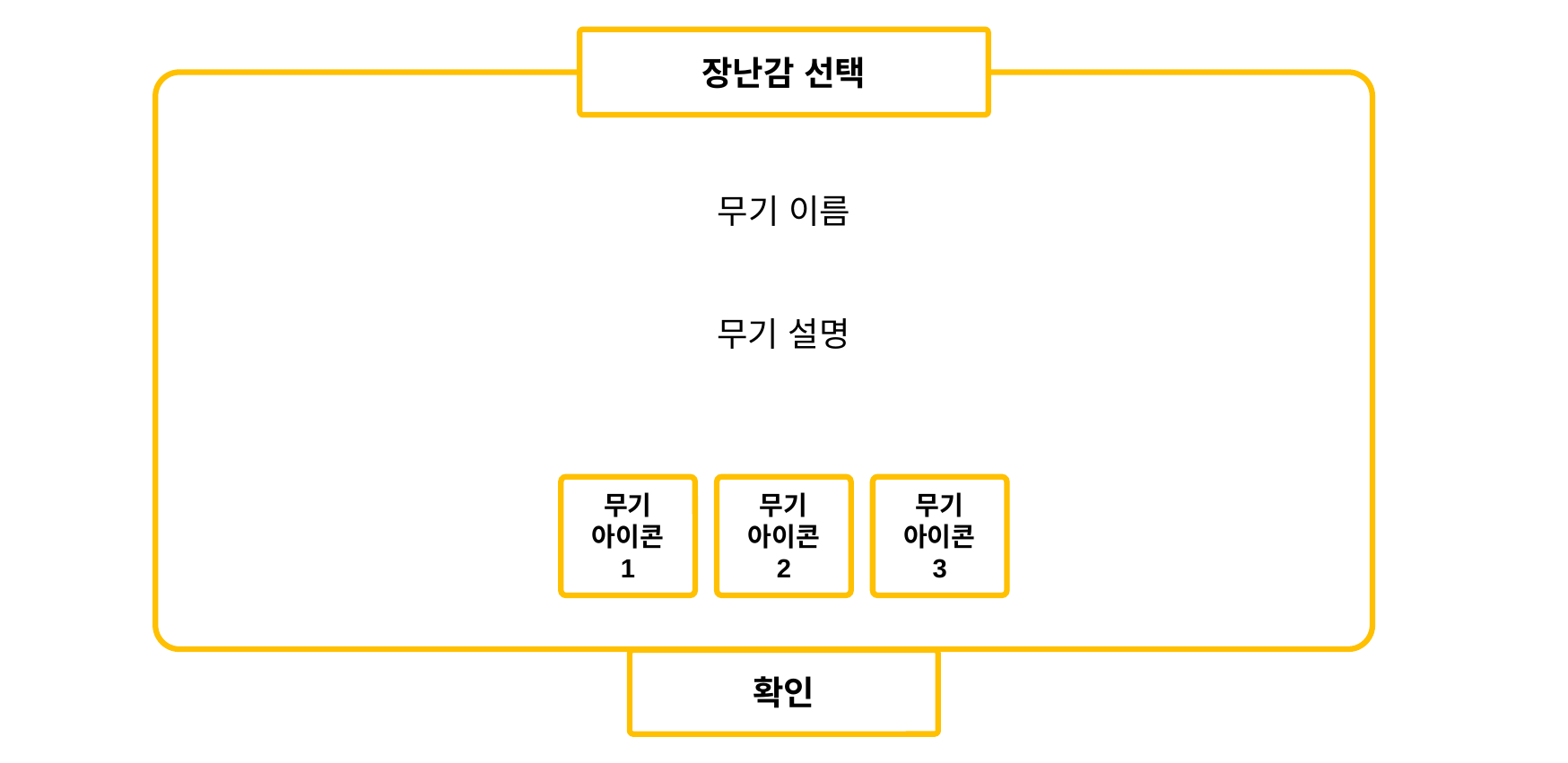

장난감 선택

무기 이름
무기 설명
무기
아이콘
1
무기
아이콘
2
무기
아이콘
3
확인